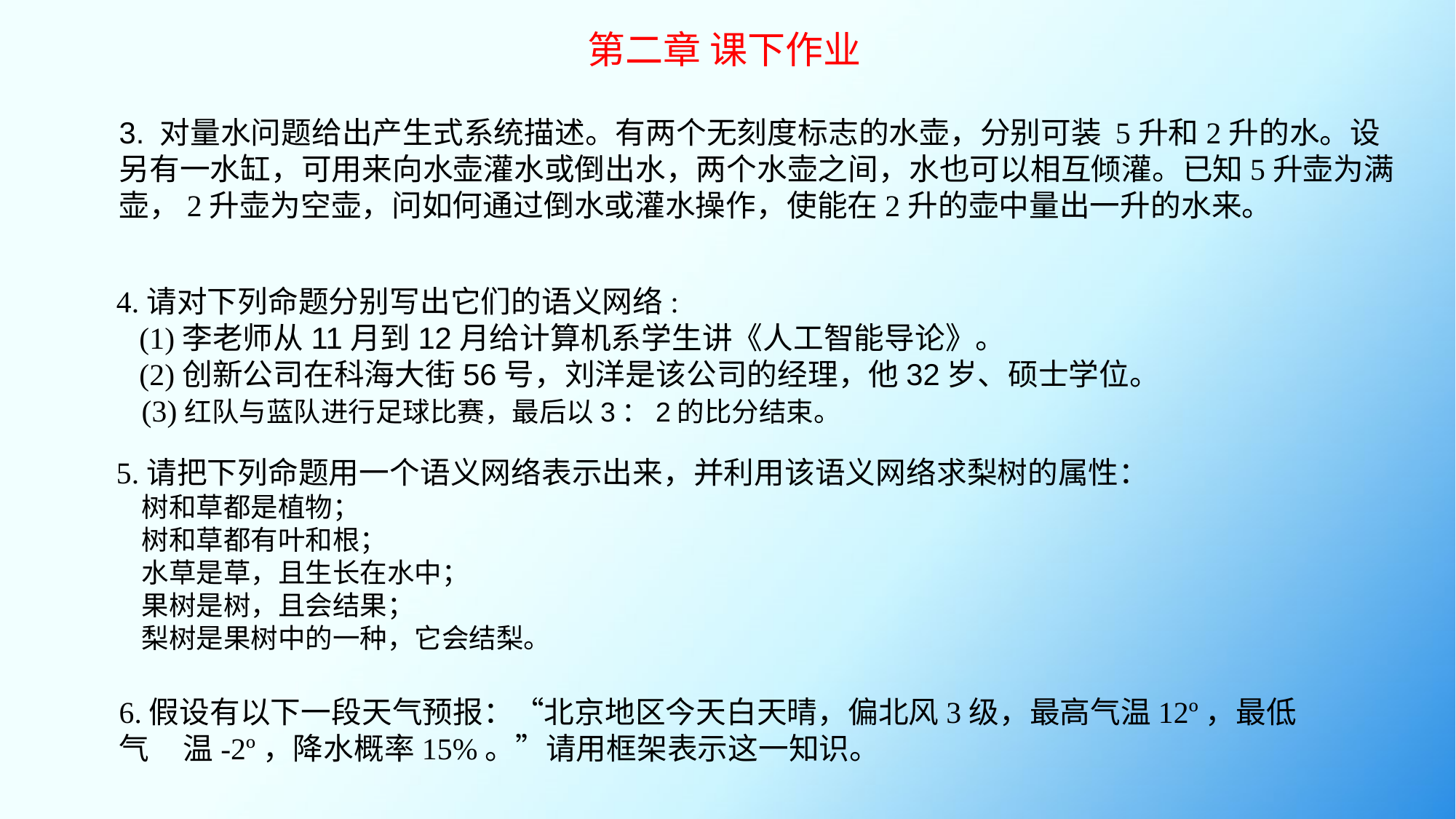

第二章 课下作业
3. 对量水问题给出产生式系统描述。有两个无刻度标志的水壶，分别可装 5升和2升的水。设另有一水缸，可用来向水壶灌水或倒出水，两个水壶之间，水也可以相互倾灌。已知5升壶为满壶，2升壶为空壶，问如何通过倒水或灌水操作，使能在2升的壶中量出一升的水来。
4.请对下列命题分别写出它们的语义网络:
   (1)李老师从11月到12月给计算机系学生讲《人工智能导论》。
   (2)创新公司在科海大街56号，刘洋是该公司的经理，他32岁、硕士学位。
   (3)红队与蓝队进行足球比赛，最后以3：2的比分结束。
5.请把下列命题用一个语义网络表示出来，并利用该语义网络求梨树的属性：
   树和草都是植物；
   树和草都有叶和根；
   水草是草，且生长在水中；
   果树是树，且会结果；
   梨树是果树中的一种，它会结梨。
6.假设有以下一段天气预报：“北京地区今天白天晴，偏北风3级，最高气温12º，最低气     温-2º，降水概率15%。”请用框架表示这一知识。